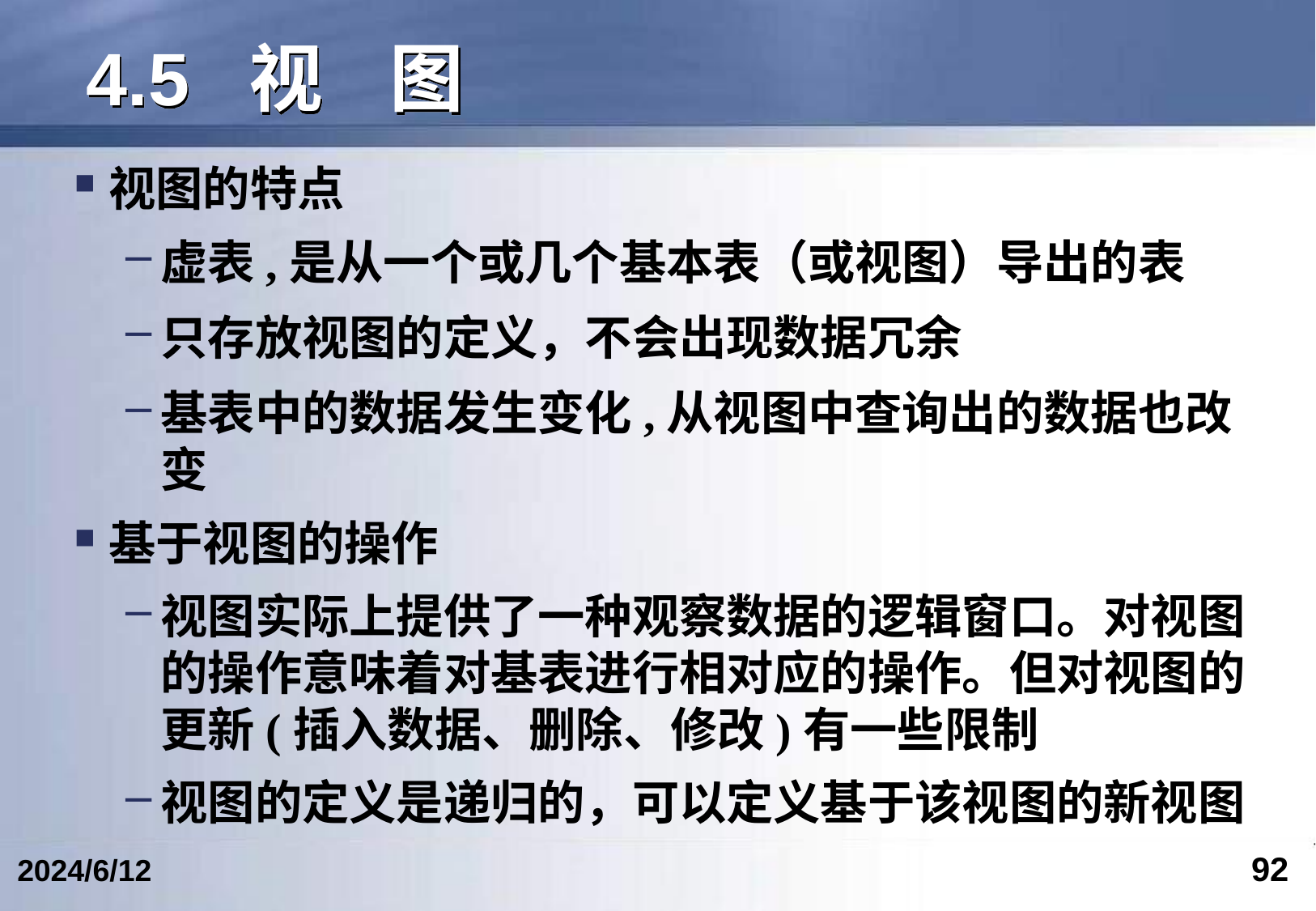

# 4.5  视    图
视图的特点
虚表,是从一个或几个基本表（或视图）导出的表
只存放视图的定义，不会出现数据冗余
基表中的数据发生变化,从视图中查询出的数据也改变
基于视图的操作
视图实际上提供了一种观察数据的逻辑窗口。对视图的操作意味着对基表进行相对应的操作。但对视图的更新(插入数据、删除、修改)有一些限制
视图的定义是递归的，可以定义基于该视图的新视图
92
2024/6/12